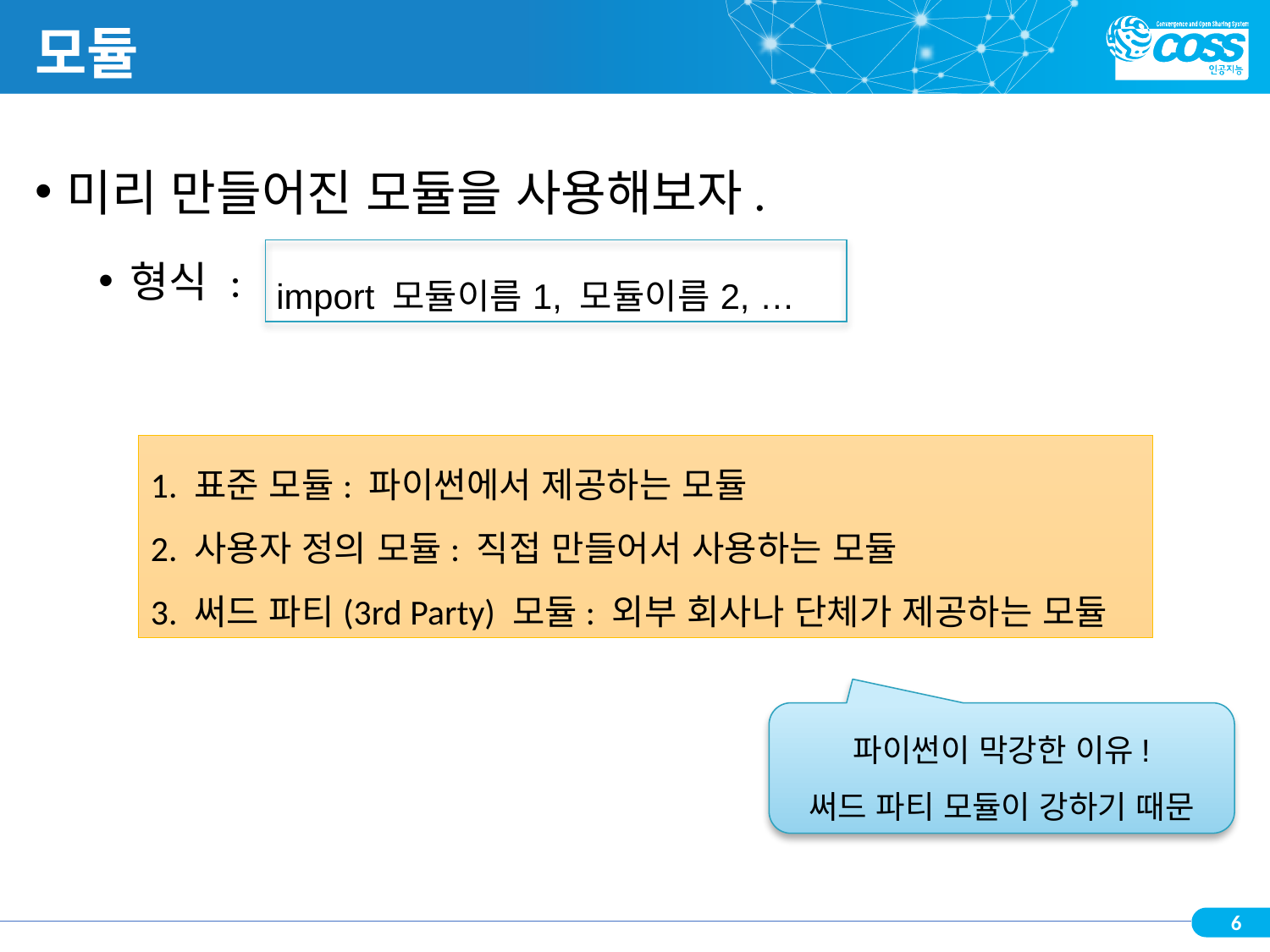

# 모듈
미리 만들어진 모듈을 사용해보자.
형식 :

| import 모듈이름1, 모듈이름2, … |
| --- |
1. 표준 모듈: 파이썬에서 제공하는 모듈
2. 사용자 정의 모듈: 직접 만들어서 사용하는 모듈
3. 써드 파티(3rd Party) 모듈: 외부 회사나 단체가 제공하는 모듈
파이썬이 막강한 이유!
써드 파티 모듈이 강하기 때문
6